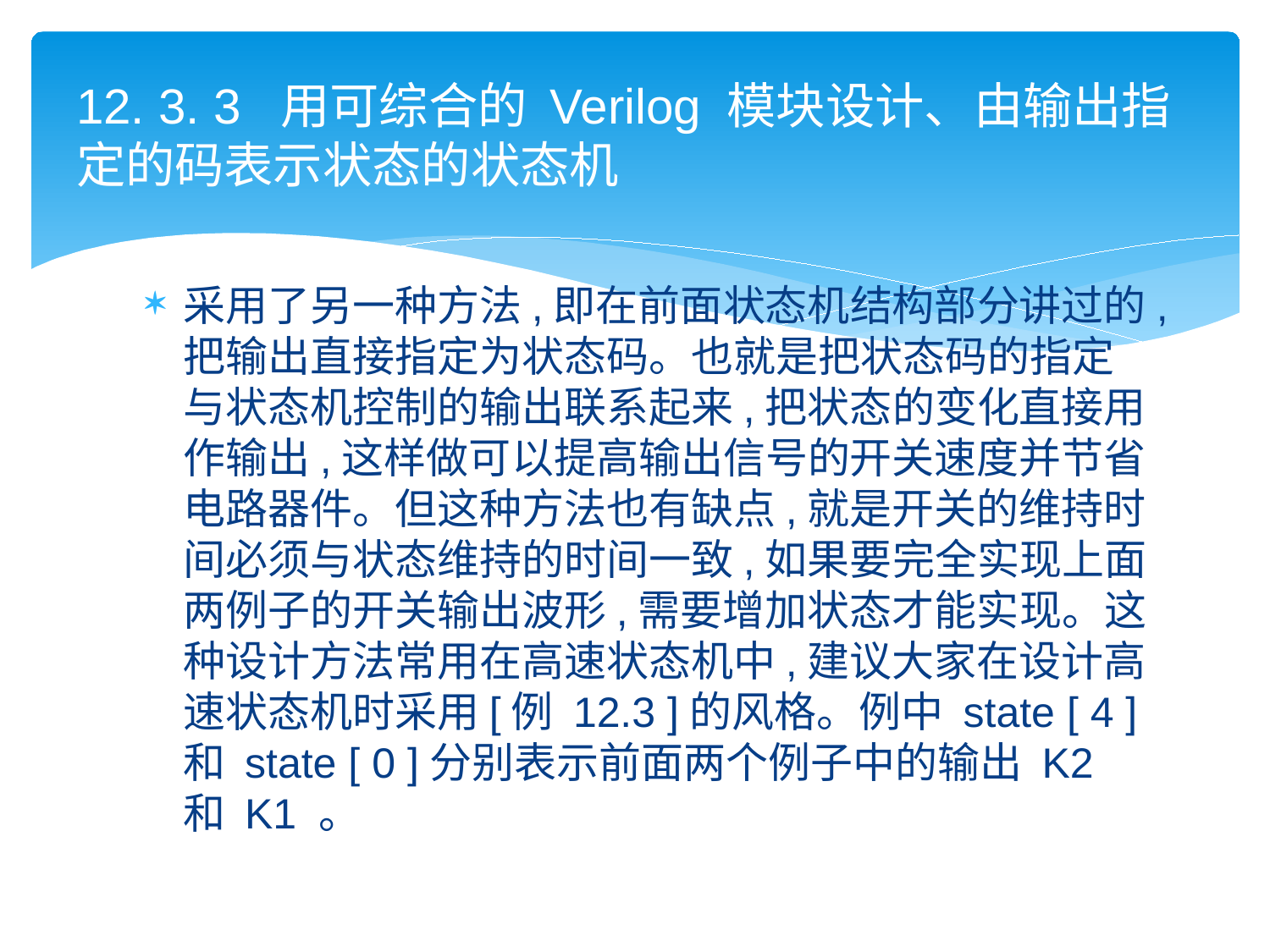

# 12. 3. 3  用可综合的 Verilog 模块设计、由输出指定的码表示状态的状态机
采用了另一种方法,即在前面状态机结构部分讲过的,把输出直接指定为状态码。也就是把状态码的指定与状态机控制的输出联系起来,把状态的变化直接用作输出,这样做可以提高输出信号的开关速度并节省电路器件。但这种方法也有缺点,就是开关的维持时间必须与状态维持的时间一致,如果要完全实现上面两例子的开关输出波形,需要增加状态才能实现。这种设计方法常用在高速状态机中,建议大家在设计高速状态机时采用[例 12.3 ]的风格。例中 state [ 4 ]和 state [ 0 ]分别表示前面两个例子中的输出 K2 和 K1 。